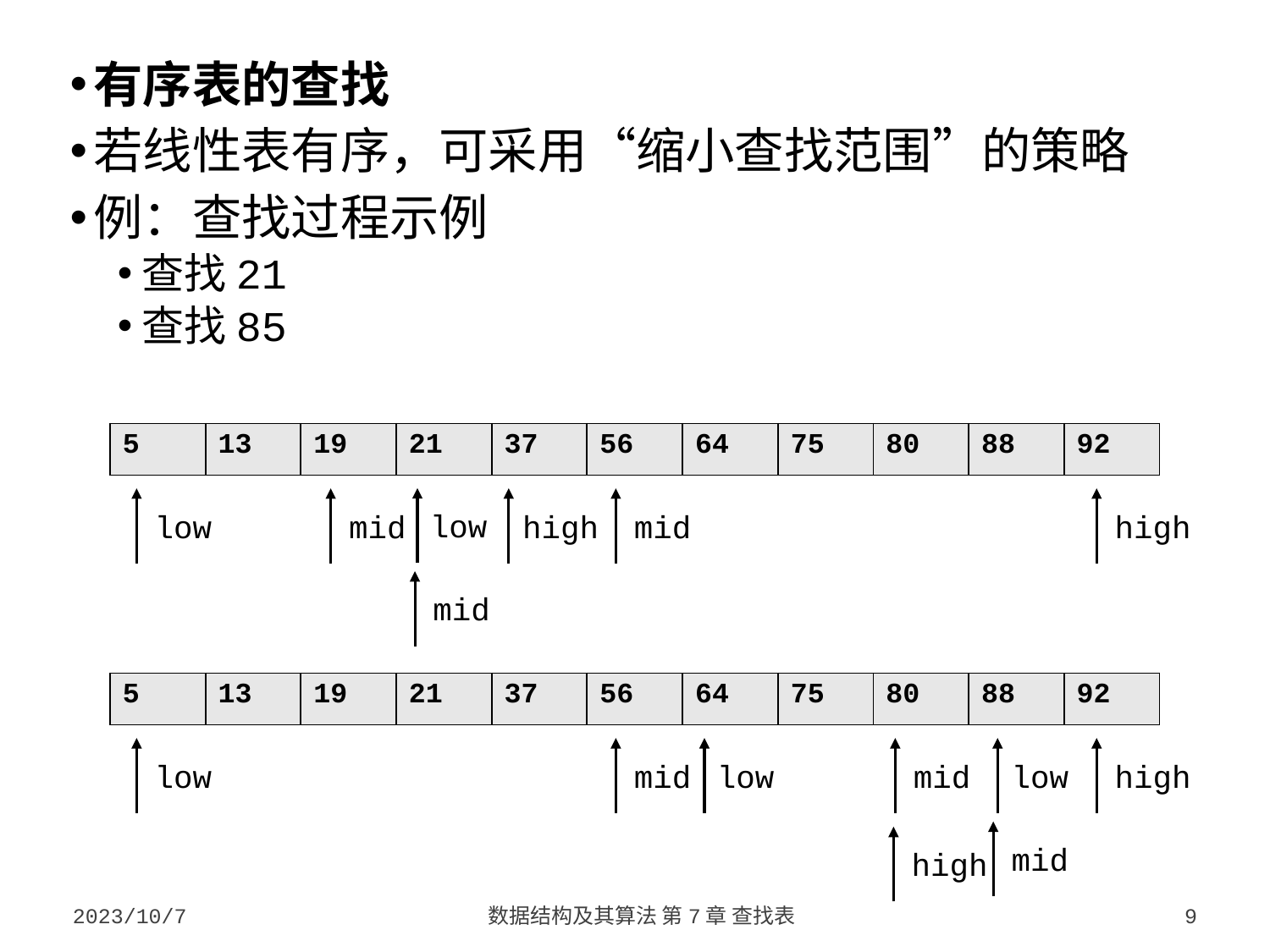

有序表的查找
若线性表有序，可采用“缩小查找范围”的策略
例：查找过程示例
查找21
查找85
| 5 | 13 | 19 | 21 | 37 | 56 | 64 | 75 | 80 | 88 | 92 |
| --- | --- | --- | --- | --- | --- | --- | --- | --- | --- | --- |
low
low
mid
high
mid
high
mid
| 5 | 13 | 19 | 21 | 37 | 56 | 64 | 75 | 80 | 88 | 92 |
| --- | --- | --- | --- | --- | --- | --- | --- | --- | --- | --- |
low
mid
low
mid
low
high
mid
high
2023/10/7
数据结构及其算法 第7章 查找表
9